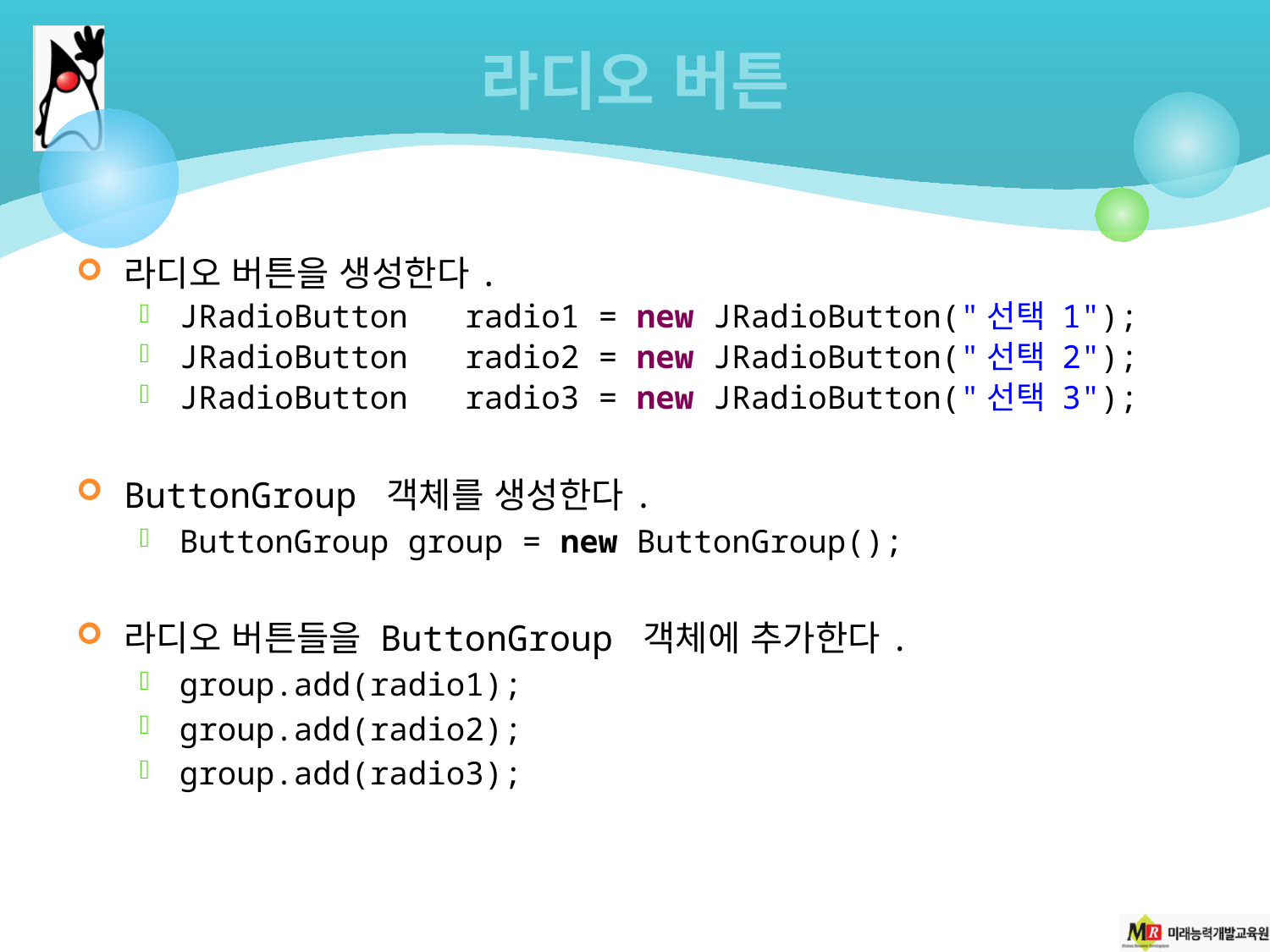

# 라디오 버튼
라디오 버튼을 생성한다.
JRadioButton   radio1 = new JRadioButton("선택 1");
JRadioButton   radio2 = new JRadioButton("선택 2");
JRadioButton   radio3 = new JRadioButton("선택 3");

ButtonGroup 객체를 생성한다.
ButtonGroup group = new ButtonGroup();

라디오 버튼들을 ButtonGroup 객체에 추가한다.
group.add(radio1);
group.add(radio2);
group.add(radio3);